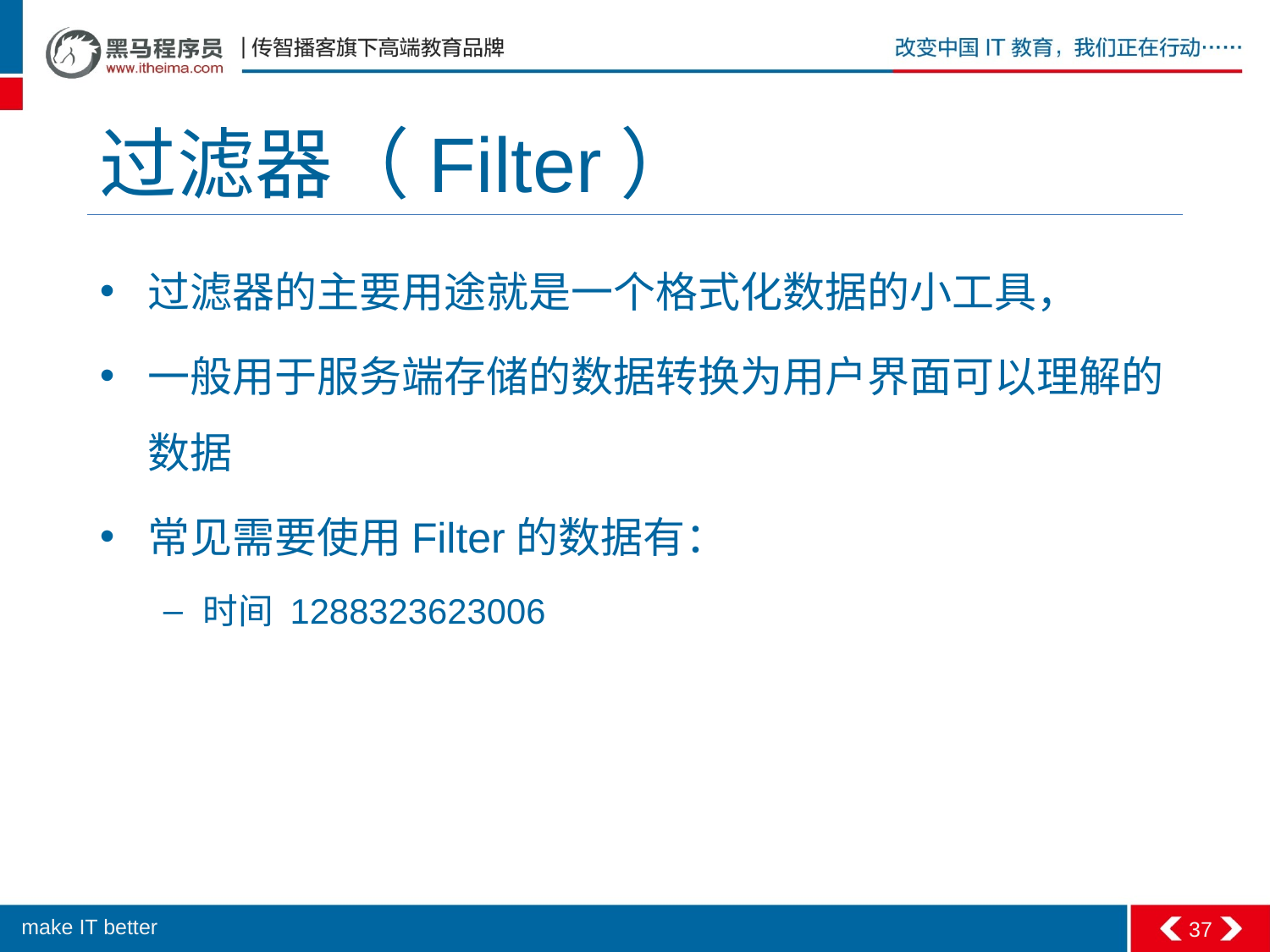

# 过滤器（Filter）
过滤器的主要用途就是一个格式化数据的小工具，
一般用于服务端存储的数据转换为用户界面可以理解的数据
常见需要使用Filter的数据有：
时间 1288323623006
37

make IT better